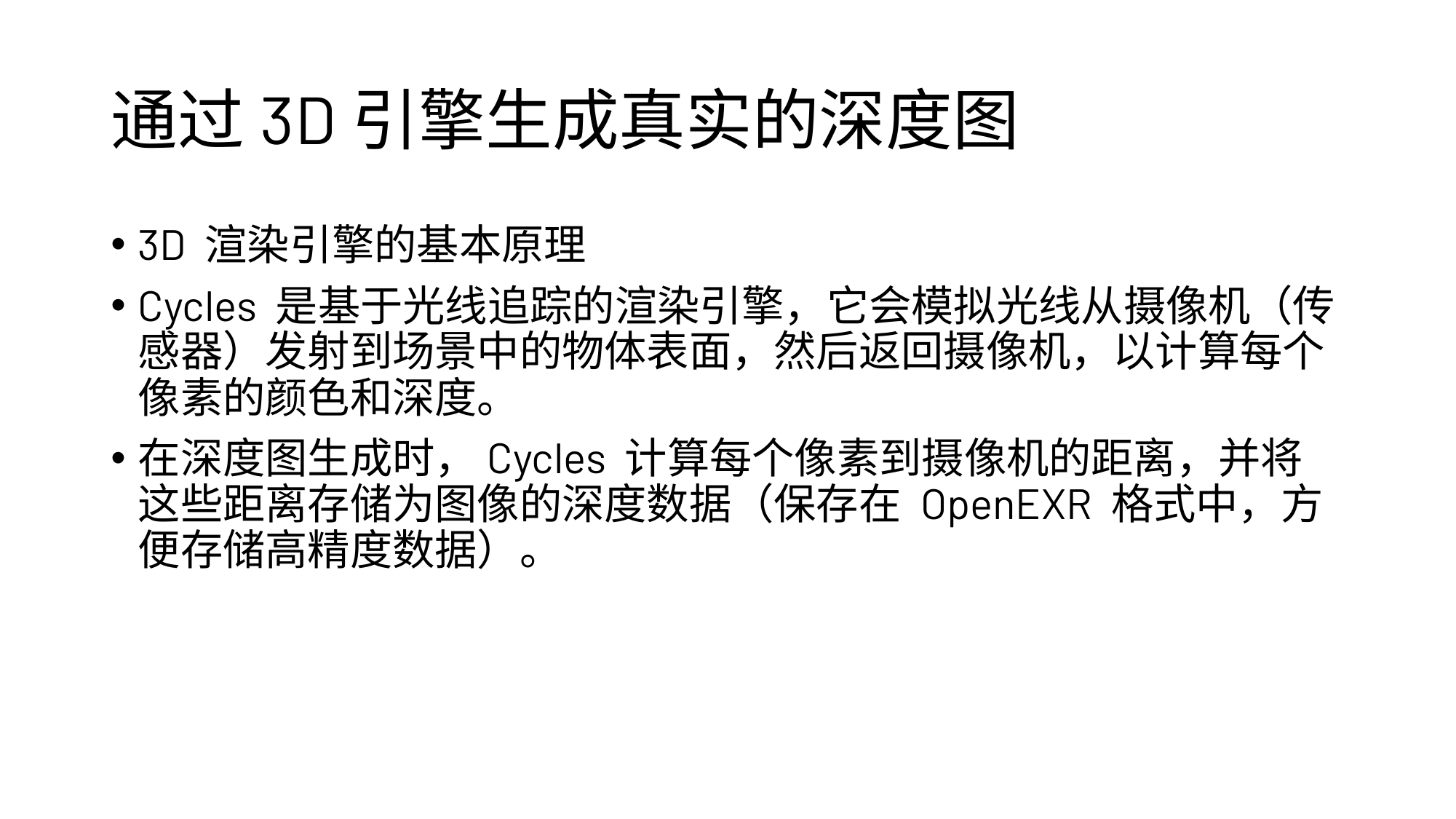

# 通过3D引擎生成真实的深度图
3D 渲染引擎的基本原理
Cycles 是基于光线追踪的渲染引擎，它会模拟光线从摄像机（传感器）发射到场景中的物体表面，然后返回摄像机，以计算每个像素的颜色和深度。
在深度图生成时，Cycles 计算每个像素到摄像机的距离，并将这些距离存储为图像的深度数据（保存在 OpenEXR 格式中，方便存储高精度数据）。